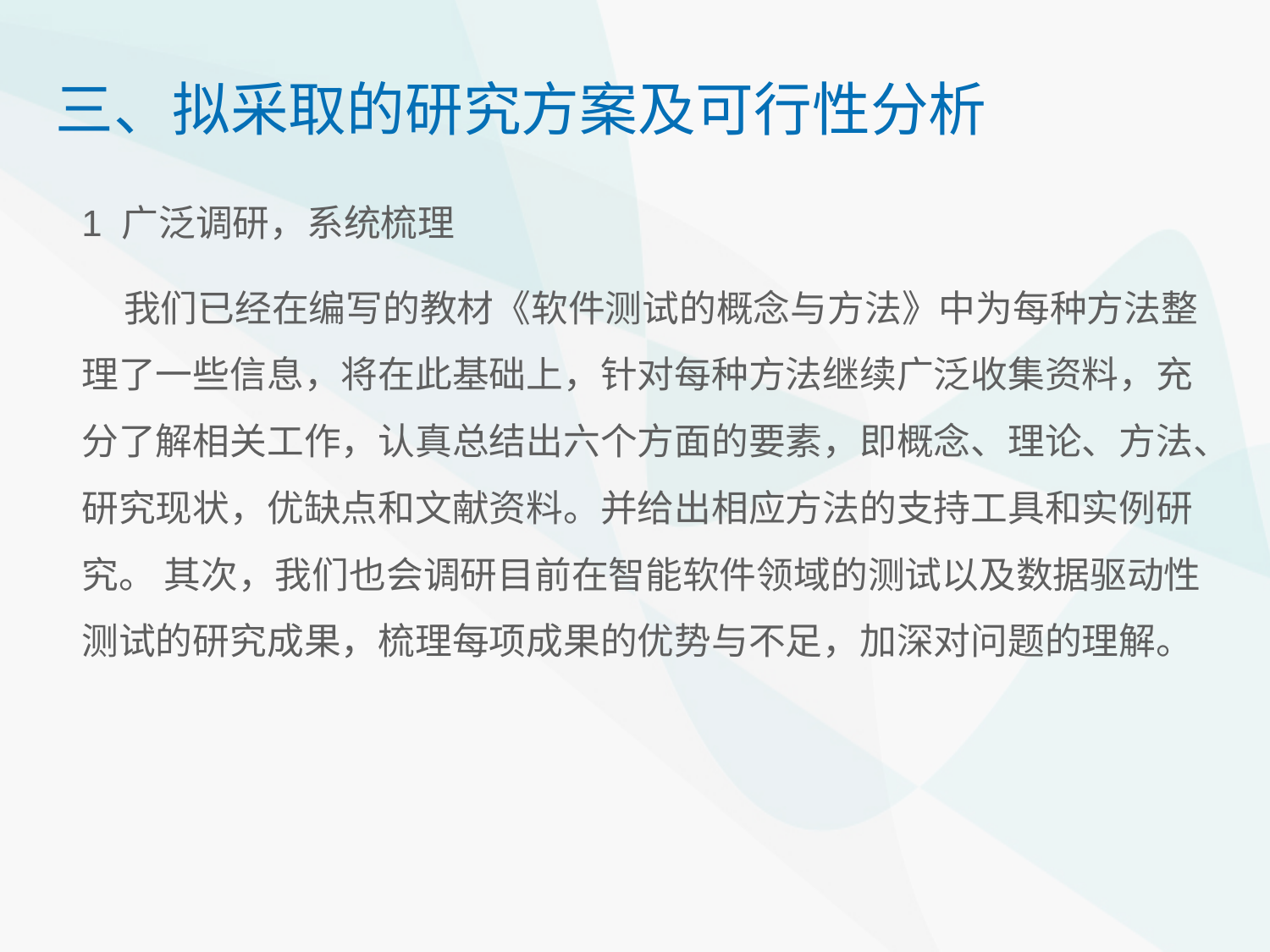

三、拟采取的研究方案及可行性分析
1 广泛调研，系统梳理
    我们已经在编写的教材《软件测试的概念与方法》中为每种方法整理了一些信息，将在此基础上，针对每种方法继续广泛收集资料，充分了解相关工作，认真总结出六个方面的要素，即概念、理论、方法、研究现状，优缺点和文献资料。并给出相应方法的支持工具和实例研究。 其次，我们也会调研目前在智能软件领域的测试以及数据驱动性测试的研究成果，梳理每项成果的优势与不足，加深对问题的理解。